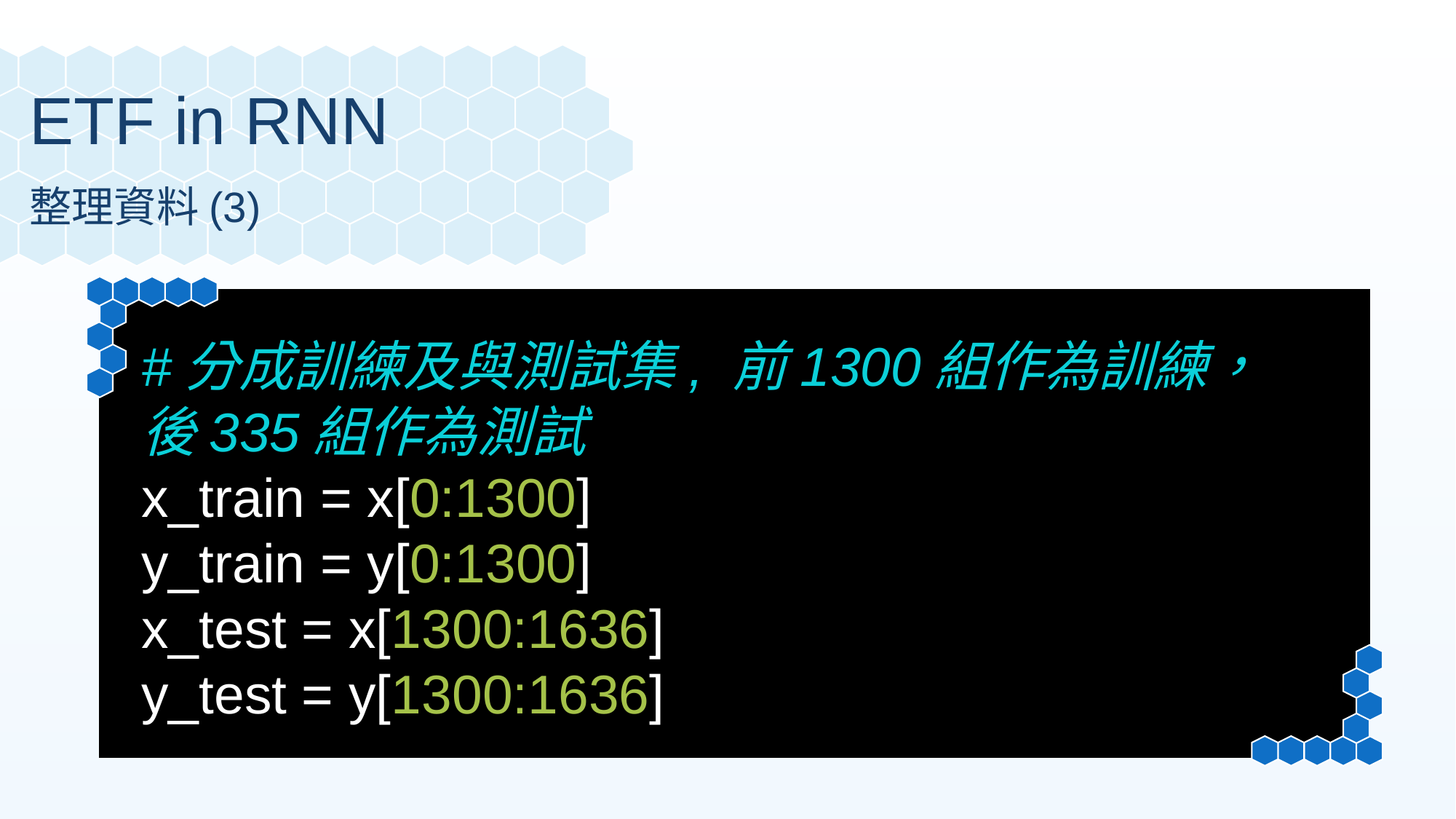

ETF in RNN
整理資料(3)

#分成訓練及與測試集, 前1300組作為訓練，
後335組作為測試
x_train = x[0:1300]
y_train = y[0:1300]
x_test = x[1300:1636]
y_test = y[1300:1636]